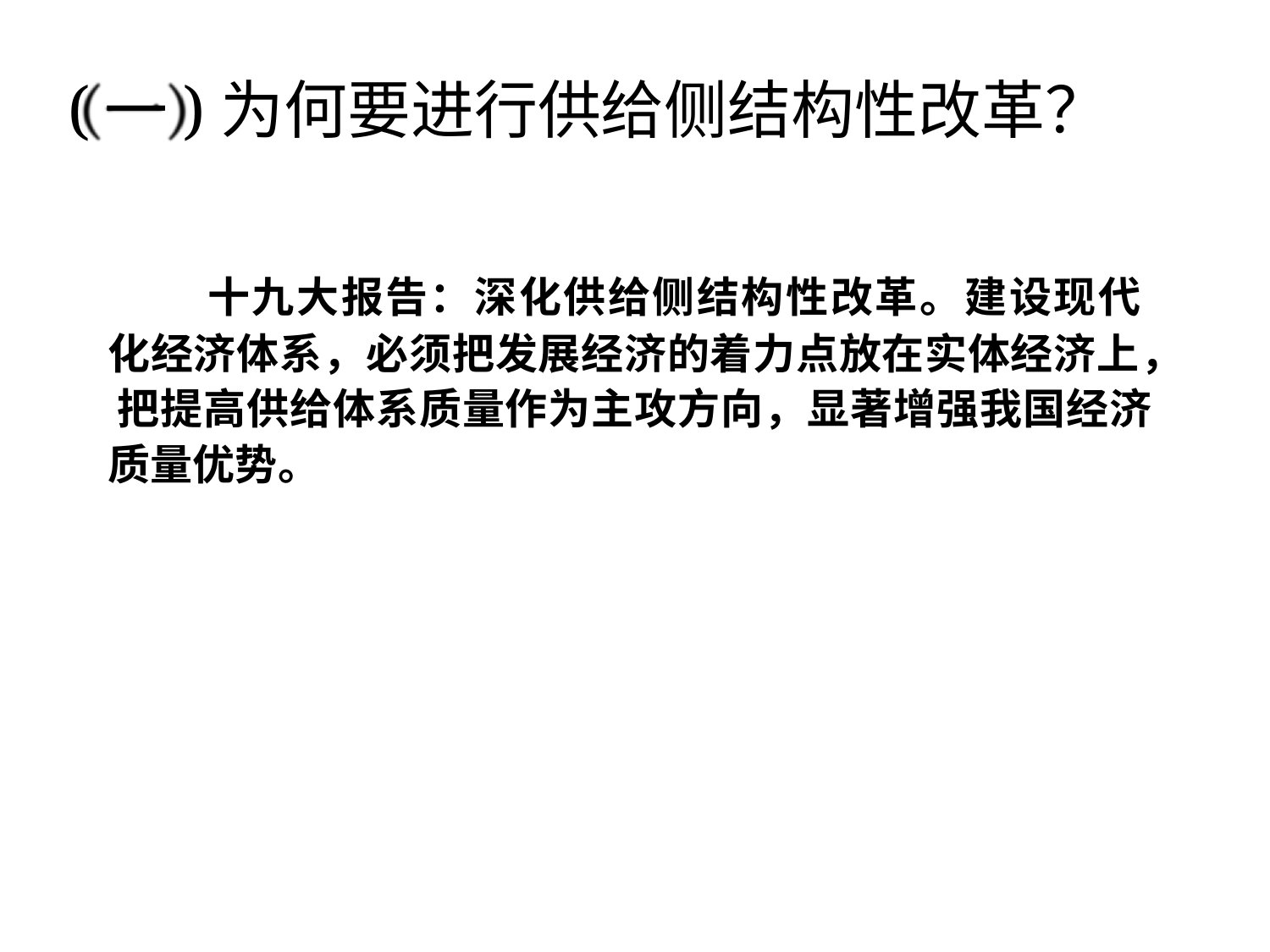

# (一)为何要进行供给侧结构性改革？
十九大报告：深化供给侧结构性改革。建设现代 化经济体系，必须把发展经济的着力点放在实体经济上，  把提高供给体系质量作为主攻方向，显著增强我国经济 质量优势。